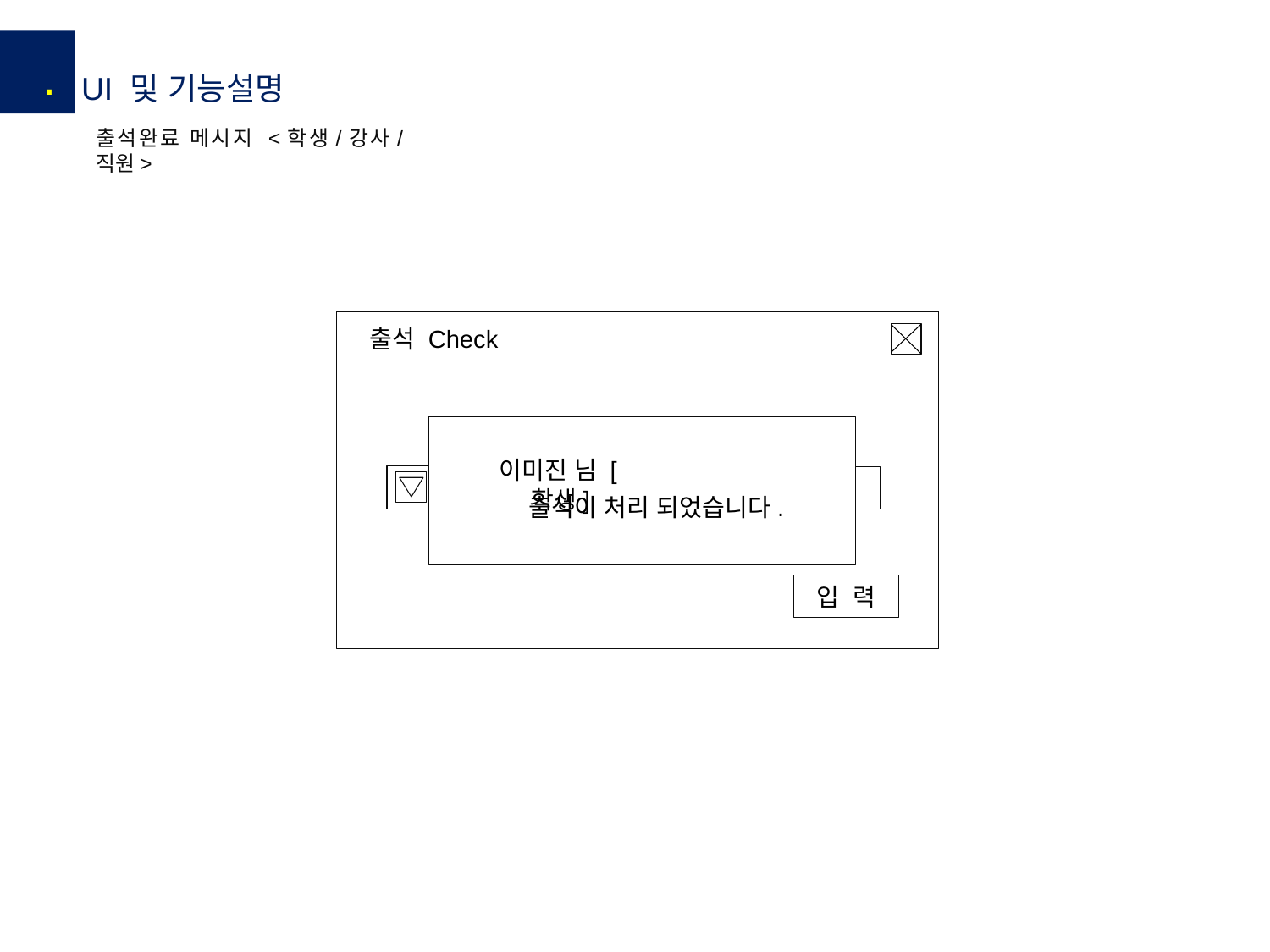

5.

윤고딕310
UI 및 기능설명
출석완료 메시지 <학생/강사/직원>
윤고딕330
윤고딕350

출석 Check

이미진 님 [학생]
출석이 처리 되었습니다.
개인식별번호

학생

20141001

입  력